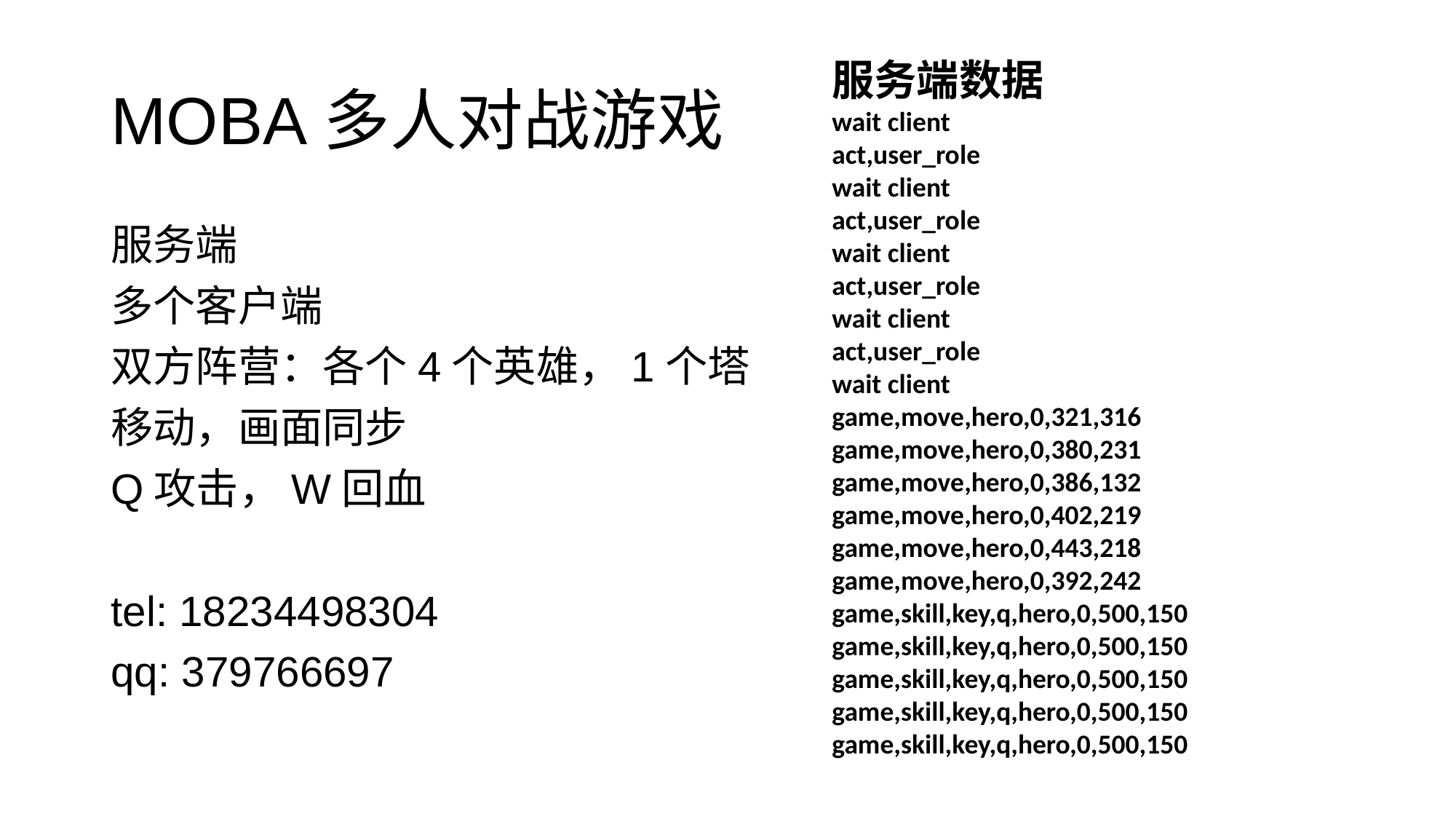

# MOBA多人对战游戏
服务端数据
wait client
act,user_role
wait client
act,user_role
wait client
act,user_role
wait client
act,user_role
wait client
game,move,hero,0,321,316
game,move,hero,0,380,231
game,move,hero,0,386,132
game,move,hero,0,402,219
game,move,hero,0,443,218
game,move,hero,0,392,242
game,skill,key,q,hero,0,500,150
game,skill,key,q,hero,0,500,150
game,skill,key,q,hero,0,500,150
game,skill,key,q,hero,0,500,150
game,skill,key,q,hero,0,500,150
服务端
多个客户端
双方阵营：各个4个英雄，1个塔
移动，画面同步
Q攻击，W回血

tel: 18234498304
qq: 379766697